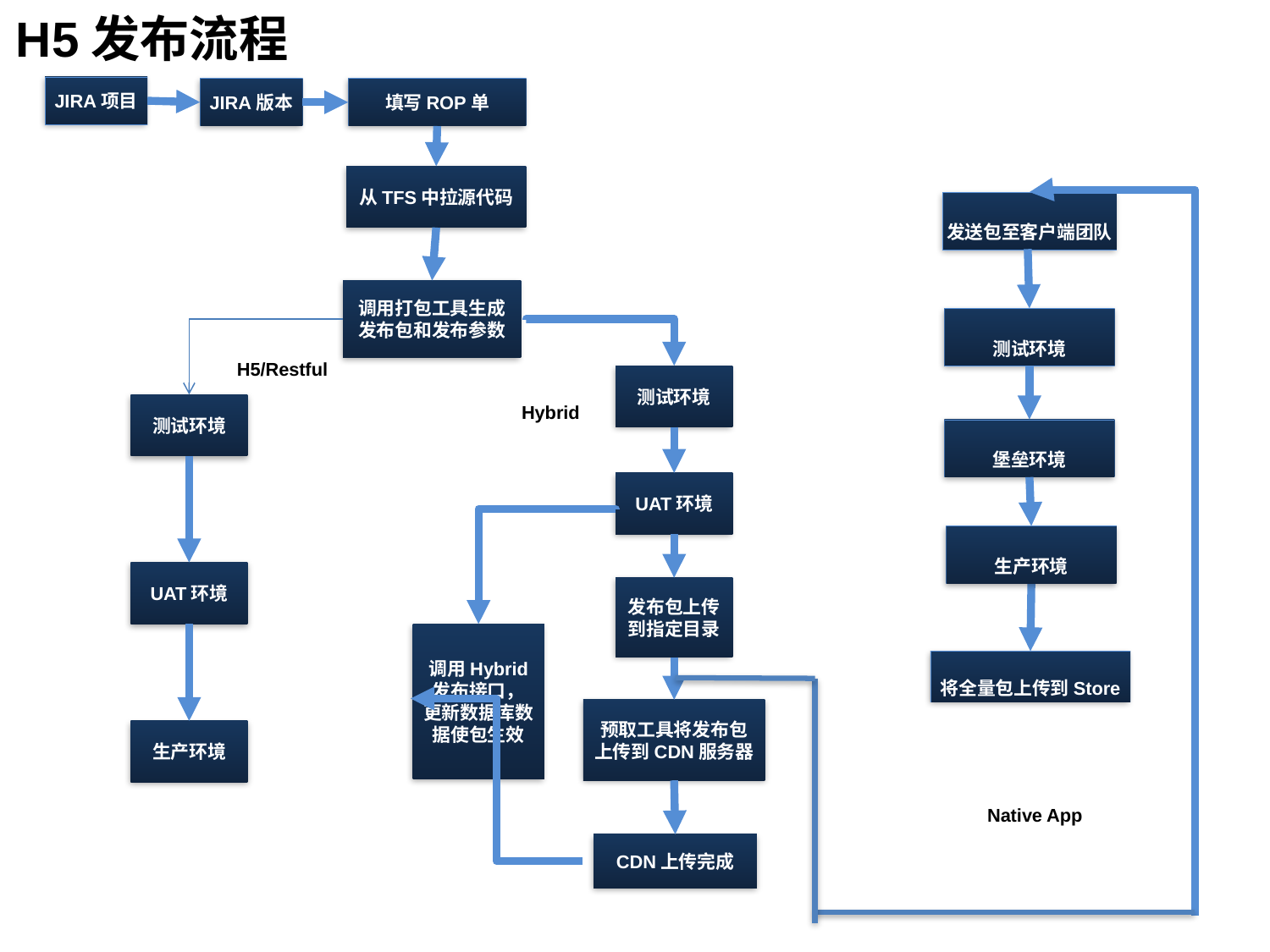

H5发布流程
JIRA项目
JIRA版本
填写ROP单

从TFS中拉源代码

发送包至客户端团队

调用打包工具生成
发布包和发布参数

测试环境
H5/Restful
测试环境
测试环境
Hybrid

堡垒环境
UAT环境

生产环境
UAT环境

发布包上传
到指定目录

调用Hybrid
发布接口，
更新数据库数
据使包生效

将全量包上传到Store

预取工具将发布包
上传到CDN服务器

生产环境
Native App

CDN上传完成